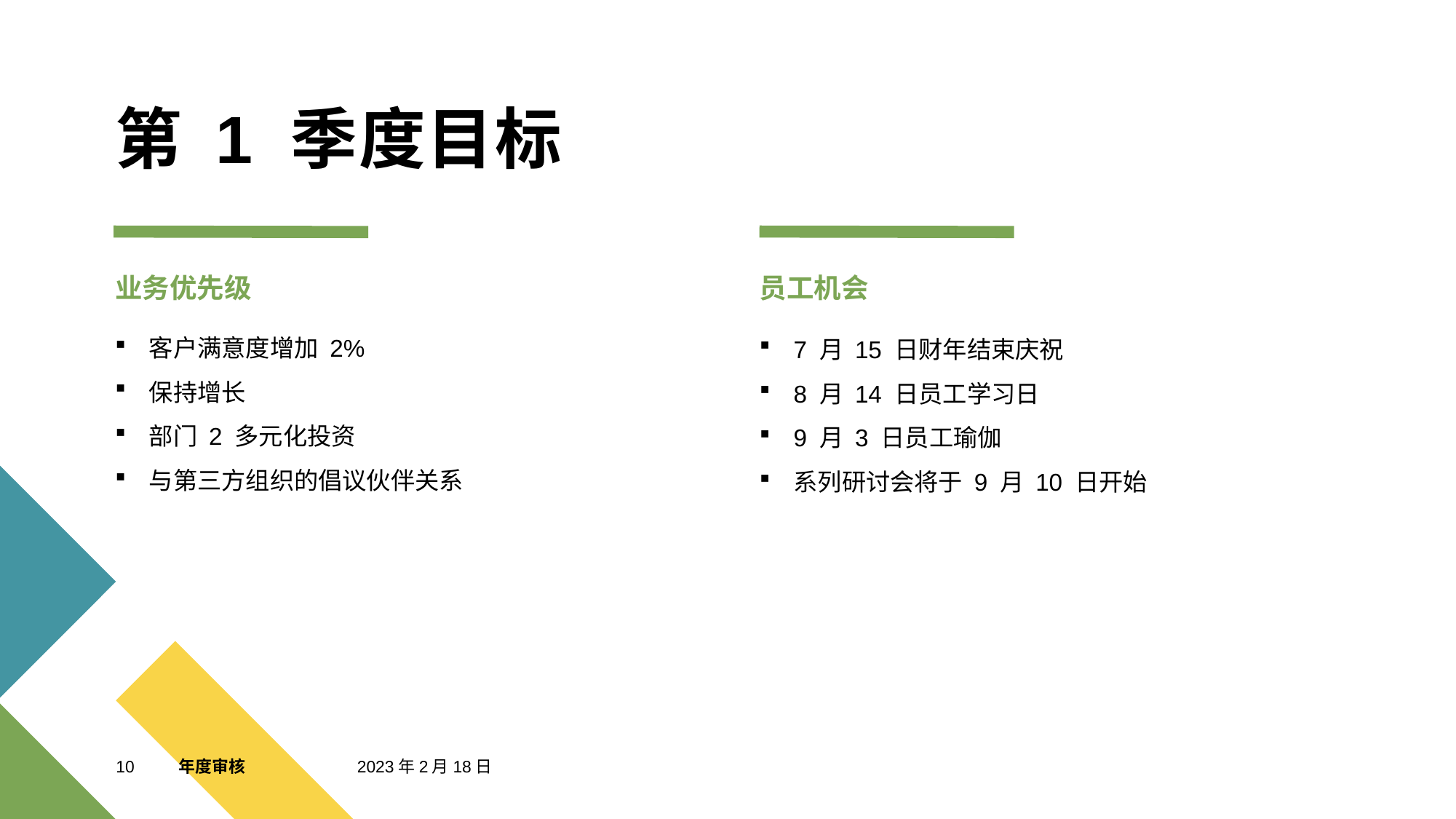

# 第 1 季度目标
业务优先级
员工机会
客户满意度增加 2%
保持增长
部门 2 多元化投资
与第三方组织的倡议伙伴关系

7 月 15 日财年结束庆祝
8 月 14 日员工学习日
9 月 3 日员工瑜伽
系列研讨会将于 9 月 10 日开始

10
年度审核
2023年2月18日